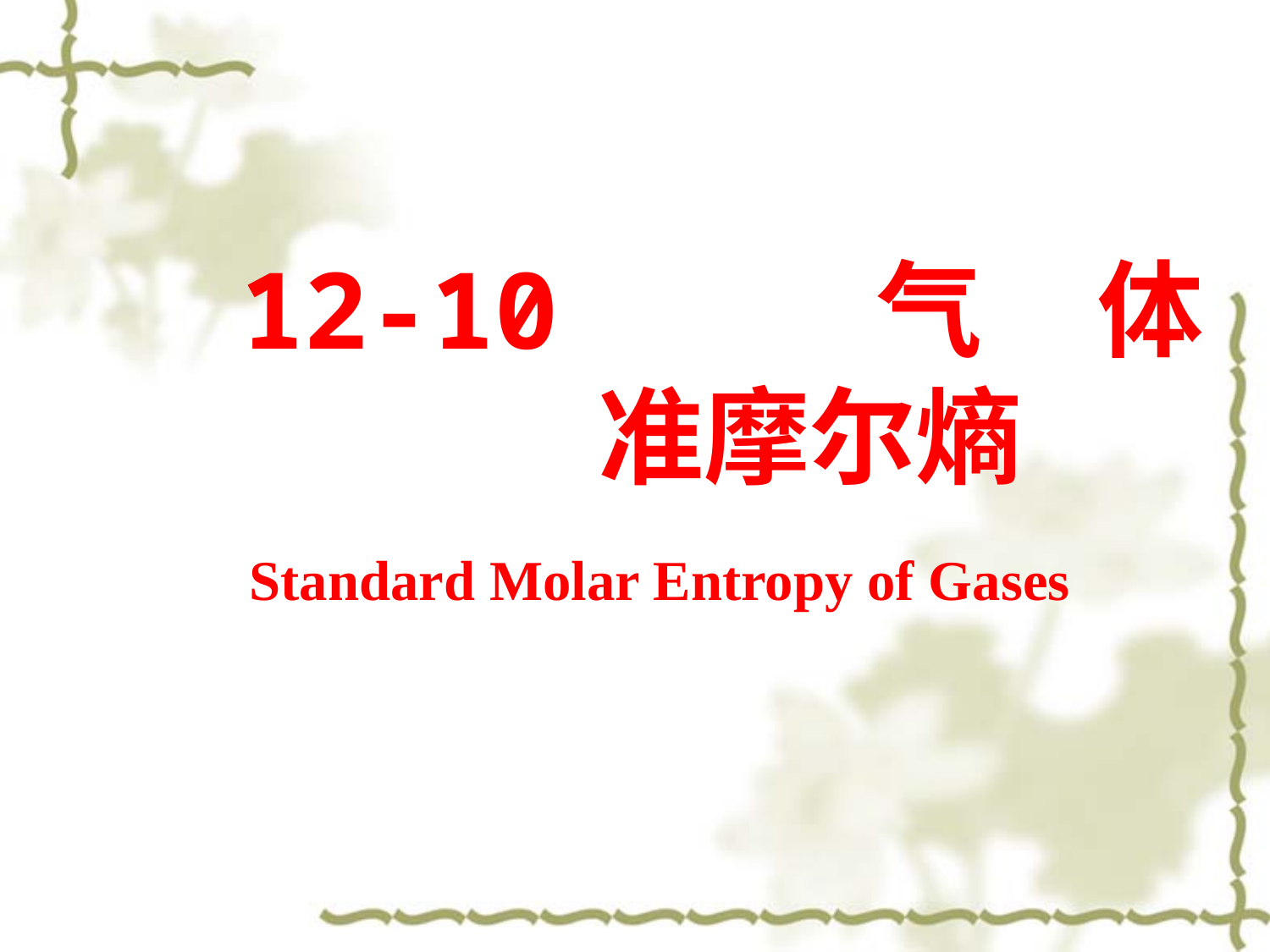

12-10 气体的标
准摩尔熵
Standard Molar Entropy of Gases